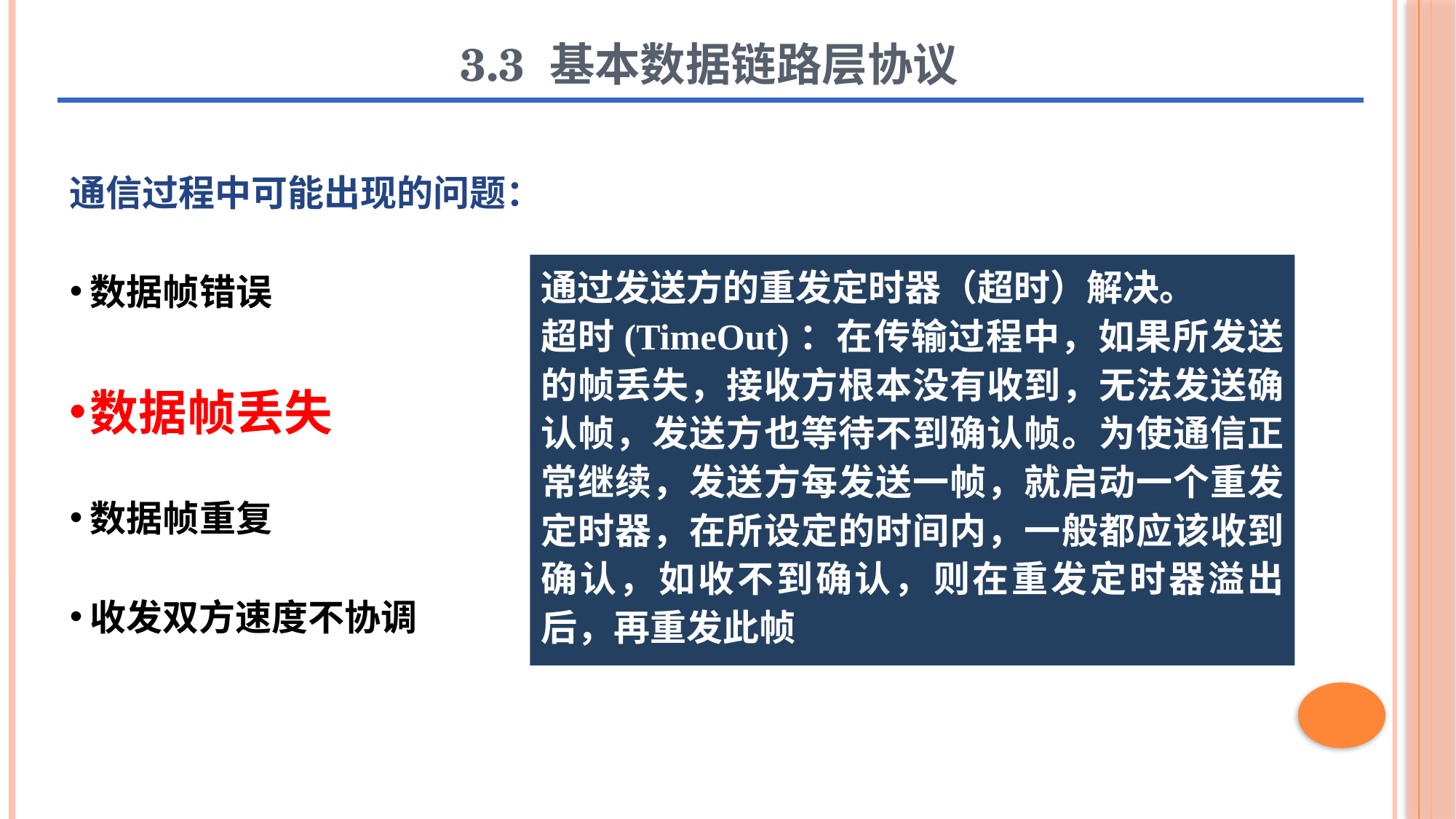

# 3.3 基本数据链路层协议
通信过程中可能出现的问题：
数据帧错误
数据帧丢失
数据帧重复
收发双方速度不协调
通过发送方的重发定时器（超时）解决。
超时(TimeOut)：在传输过程中，如果所发送的帧丢失，接收方根本没有收到，无法发送确认帧，发送方也等待不到确认帧。为使通信正常继续，发送方每发送一帧，就启动一个重发定时器，在所设定的时间内，一般都应该收到确认，如收不到确认，则在重发定时器溢出后，再重发此帧